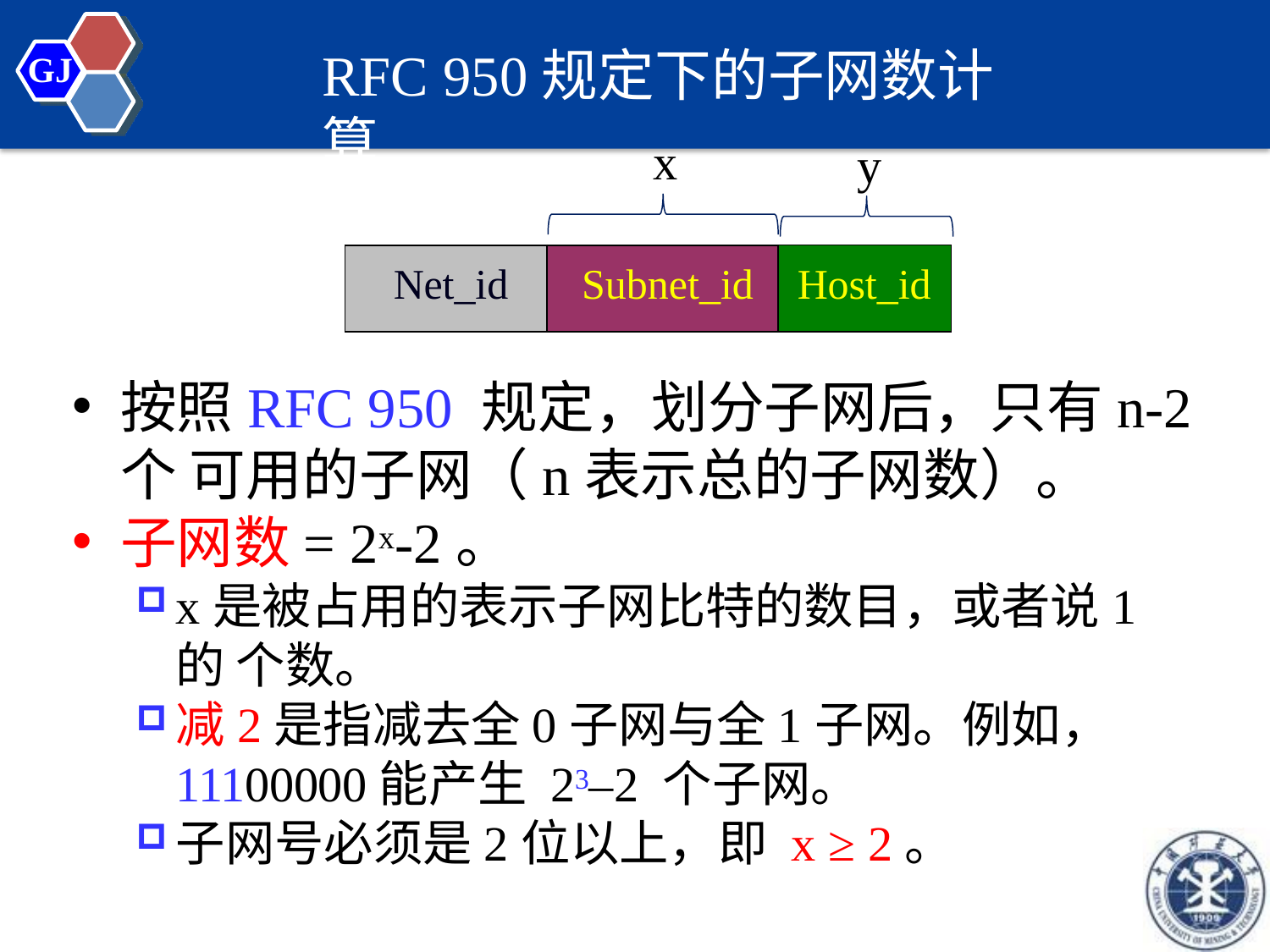

# RFC 950规定下的子网数计算
GJ
x
y

| Net\_id | Subnet\_id | Host\_id |
| --- | --- | --- |
按照RFC 950 规定，划分子网后，只有n-2个 可用的子网（n表示总的子网数）。
子网数= 2x-2。
x是被占用的表示子网比特的数目，或者说1的 个数。
减2是指减去全0子网与全1子网。例如，
11100000能产生 23–2 个子网。
子网号必须是2位以上，即x ≥ 2。